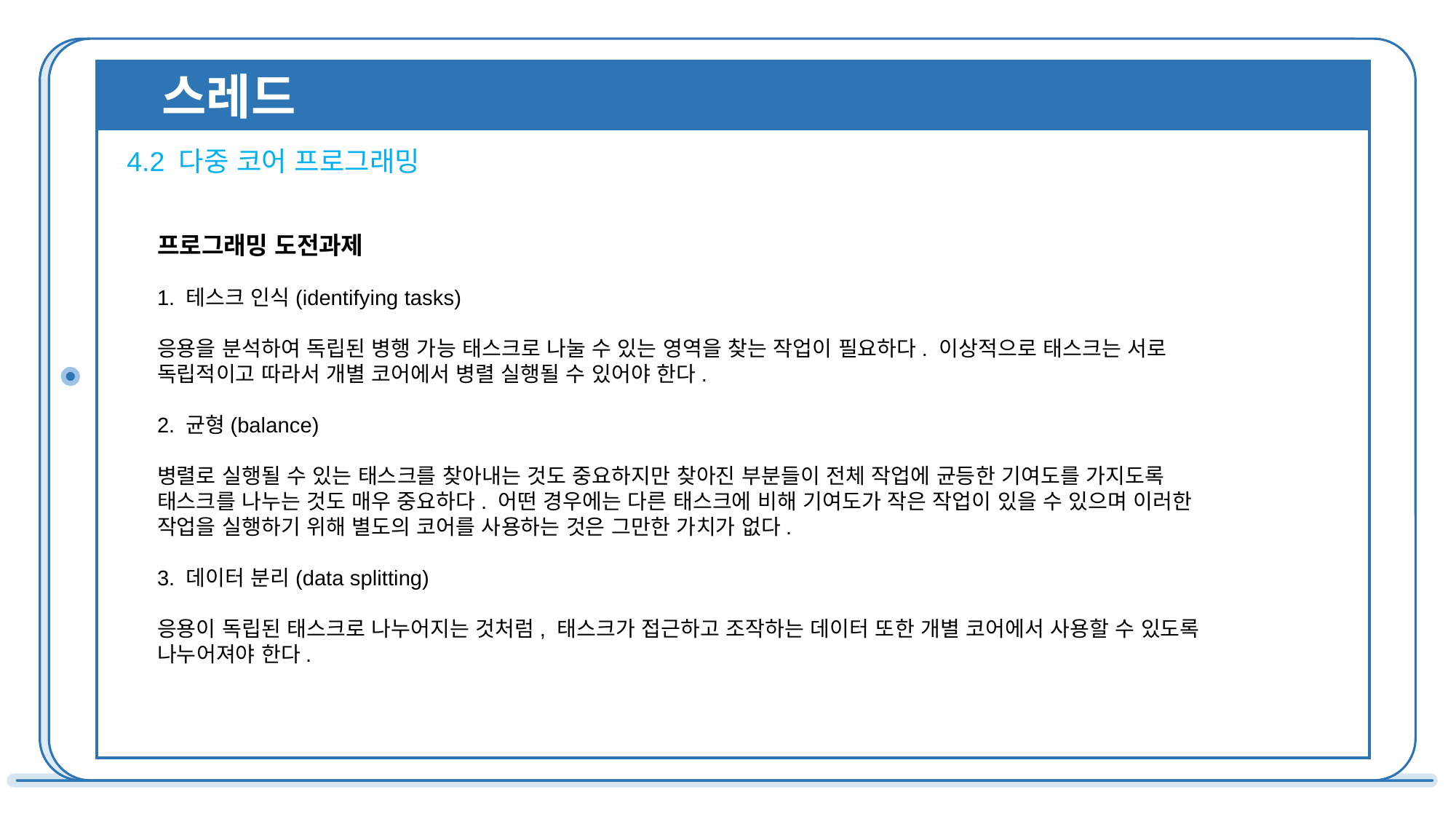

스레드

4.2 다중 코어 프로그래밍
프로그래밍 도전과제

1. 테스크 인식(identifying tasks)

응용을 분석하여 독립된 병행 가능 태스크로 나눌 수 있는 영역을 찾는 작업이 필요하다. 이상적으로 태스크는 서로 독립적이고 따라서 개별 코어에서 병렬 실행될 수 있어야 한다.

2. 균형(balance)

병렬로 실행될 수 있는 태스크를 찾아내는 것도 중요하지만 찾아진 부분들이 전체 작업에 균등한 기여도를 가지도록 태스크를 나누는 것도 매우 중요하다. 어떤 경우에는 다른 태스크에 비해 기여도가 작은 작업이 있을 수 있으며 이러한 작업을 실행하기 위해 별도의 코어를 사용하는 것은 그만한 가치가 없다.

3. 데이터 분리(data splitting)

응용이 독립된 태스크로 나누어지는 것처럼, 태스크가 접근하고 조작하는 데이터 또한 개별 코어에서 사용할 수 있도록 나누어져야 한다.